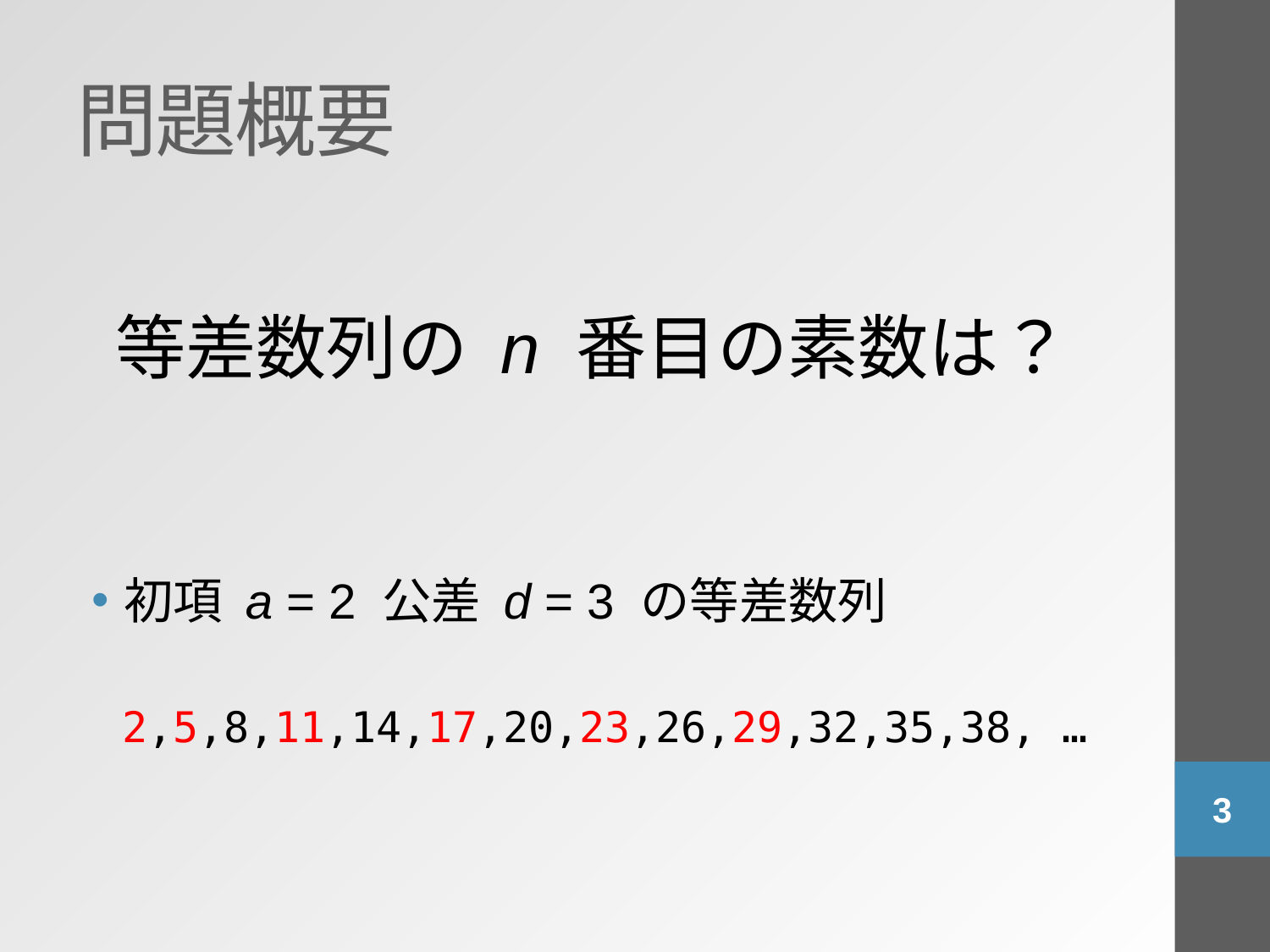

# 問題概要
等差数列の n 番目の素数は？
初項 a = 2 公差 d = 3 の等差数列

2,5,8,11,14,17,20,23,26,29,32,35,38, …